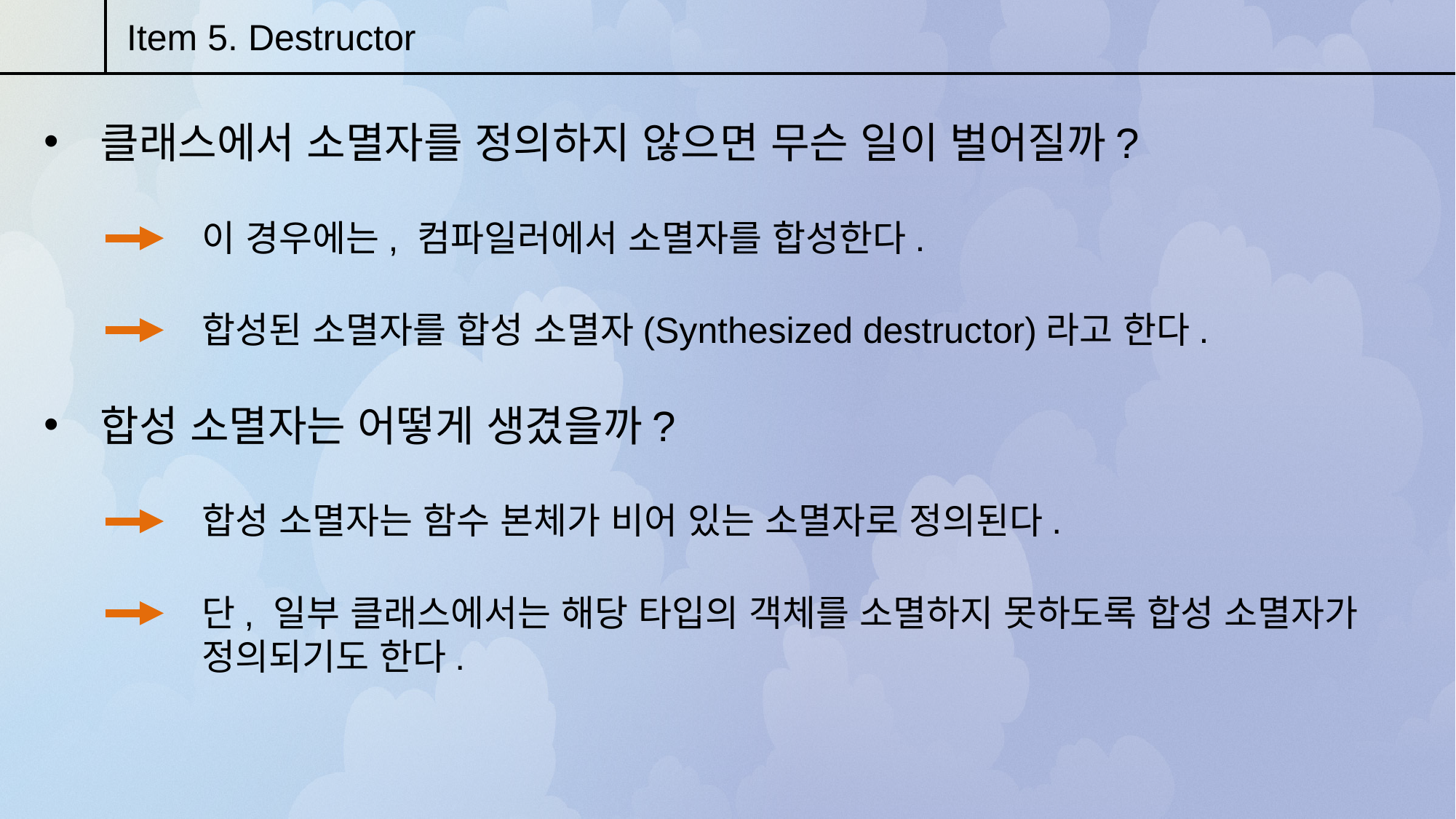

Item 5. Destructor
 클래스에서 소멸자를 정의하지 않으면 무슨 일이 벌어질까?
이 경우에는, 컴파일러에서 소멸자를 합성한다.
합성된 소멸자를 합성 소멸자(Synthesized destructor)라고 한다.
 합성 소멸자는 어떻게 생겼을까?
합성 소멸자는 함수 본체가 비어 있는 소멸자로 정의된다.
단, 일부 클래스에서는 해당 타입의 객체를 소멸하지 못하도록 합성 소멸자가 정의되기도 한다.